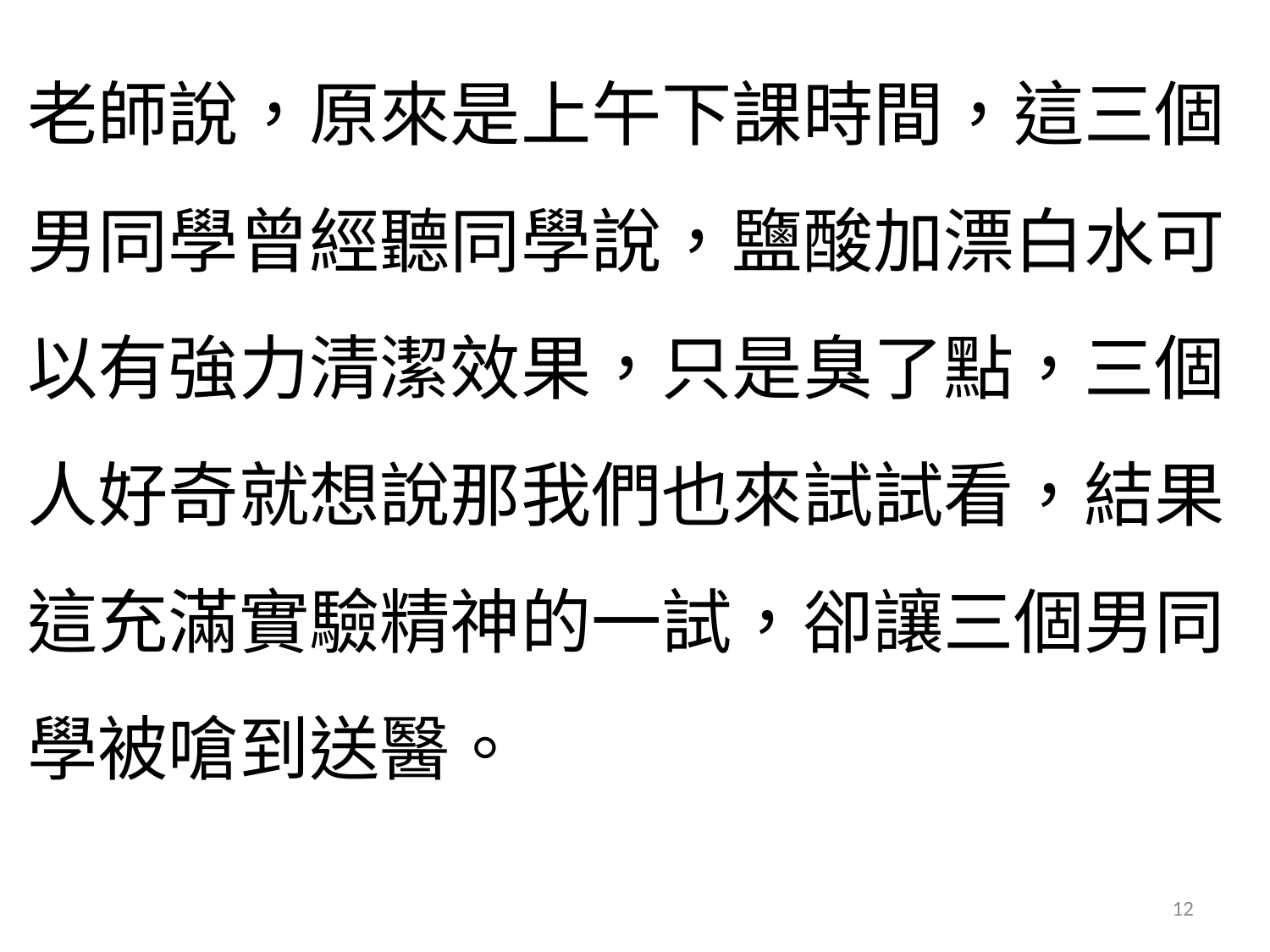

老師說，原來是上午下課時間，這三個男同學曾經聽同學說，鹽酸加漂白水可以有強力清潔效果，只是臭了點，三個人好奇就想說那我們也來試試看，結果這充滿實驗精神的一試，卻讓三個男同學被嗆到送醫。
12